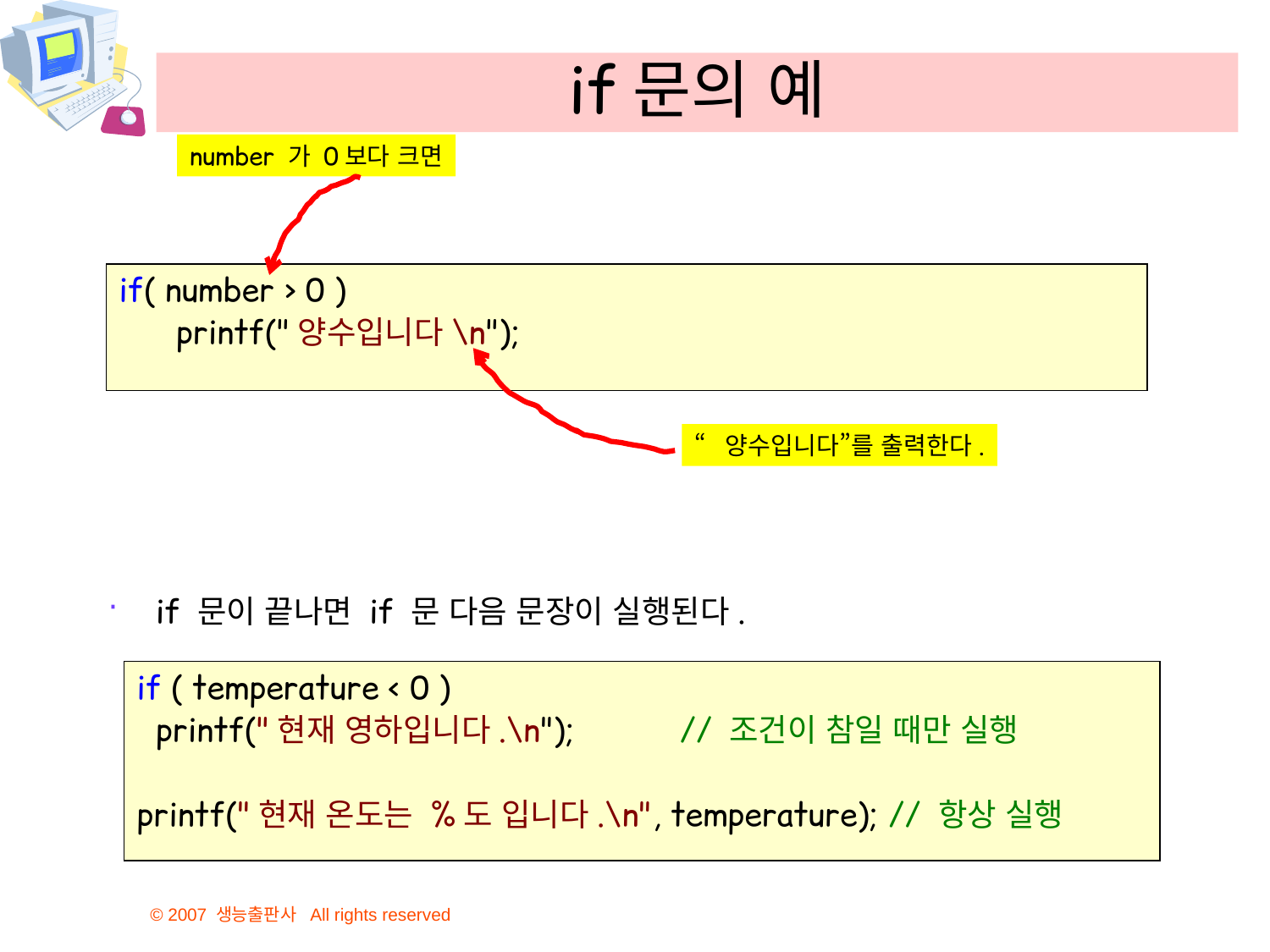

# if문의 예
number 가 0보다 크면

if( number > 0 )
      printf("양수입니다\n");

“양수입니다”를 출력한다.
if 문이 끝나면 if 문 다음 문장이 실행된다.
if ( temperature < 0 )
  printf("현재 영하입니다.\n");           // 조건이 참일 때만 실행

printf("현재 온도는 %도 입니다.\n", temperature); // 항상 실행